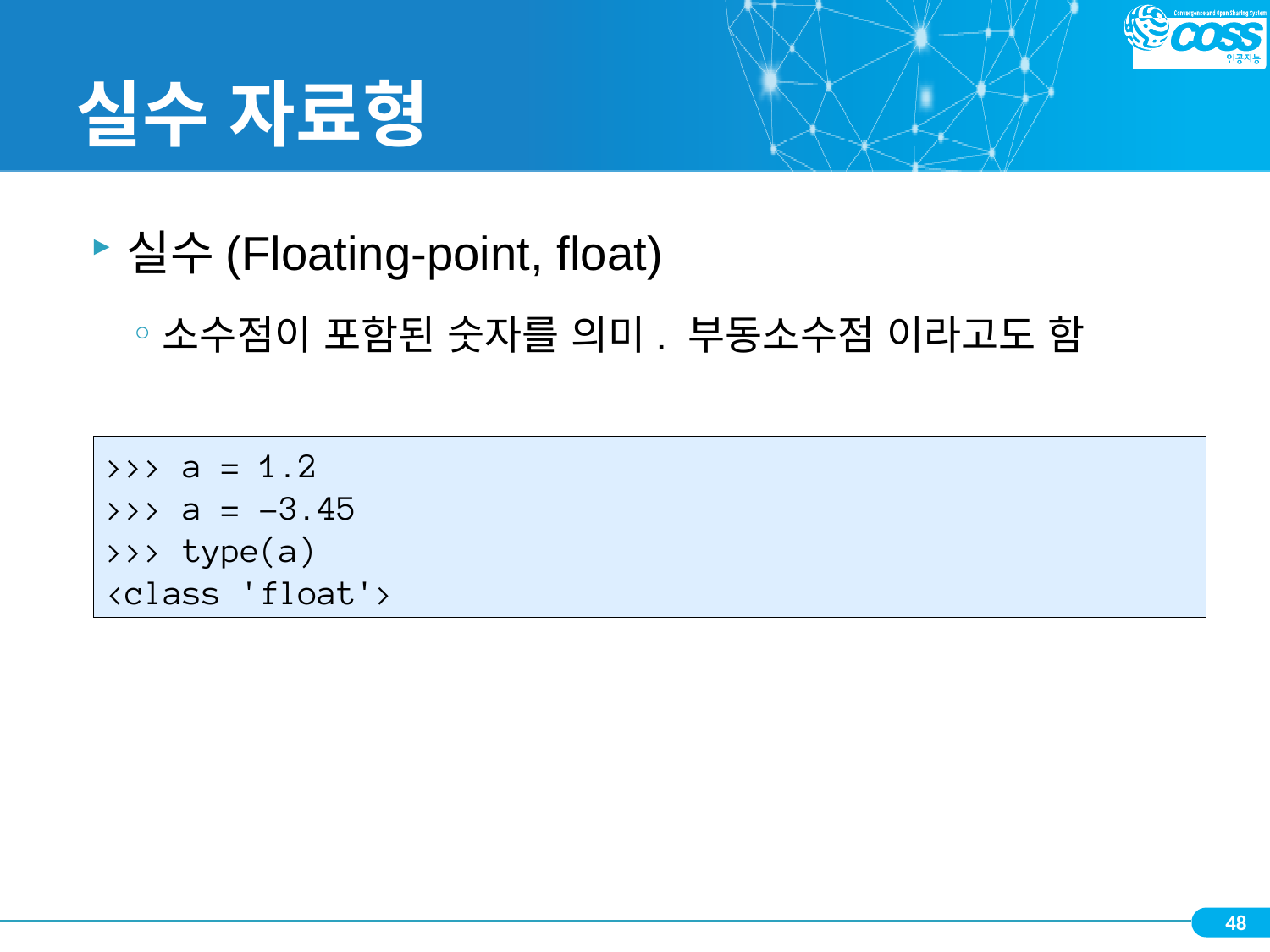

# 실수 자료형
실수(Floating-point, float)
소수점이 포함된 숫자를 의미. 부동소수점 이라고도 함

>>> a = 1.2
>>> a = -3.45
>>> type(a)
<class 'float'>